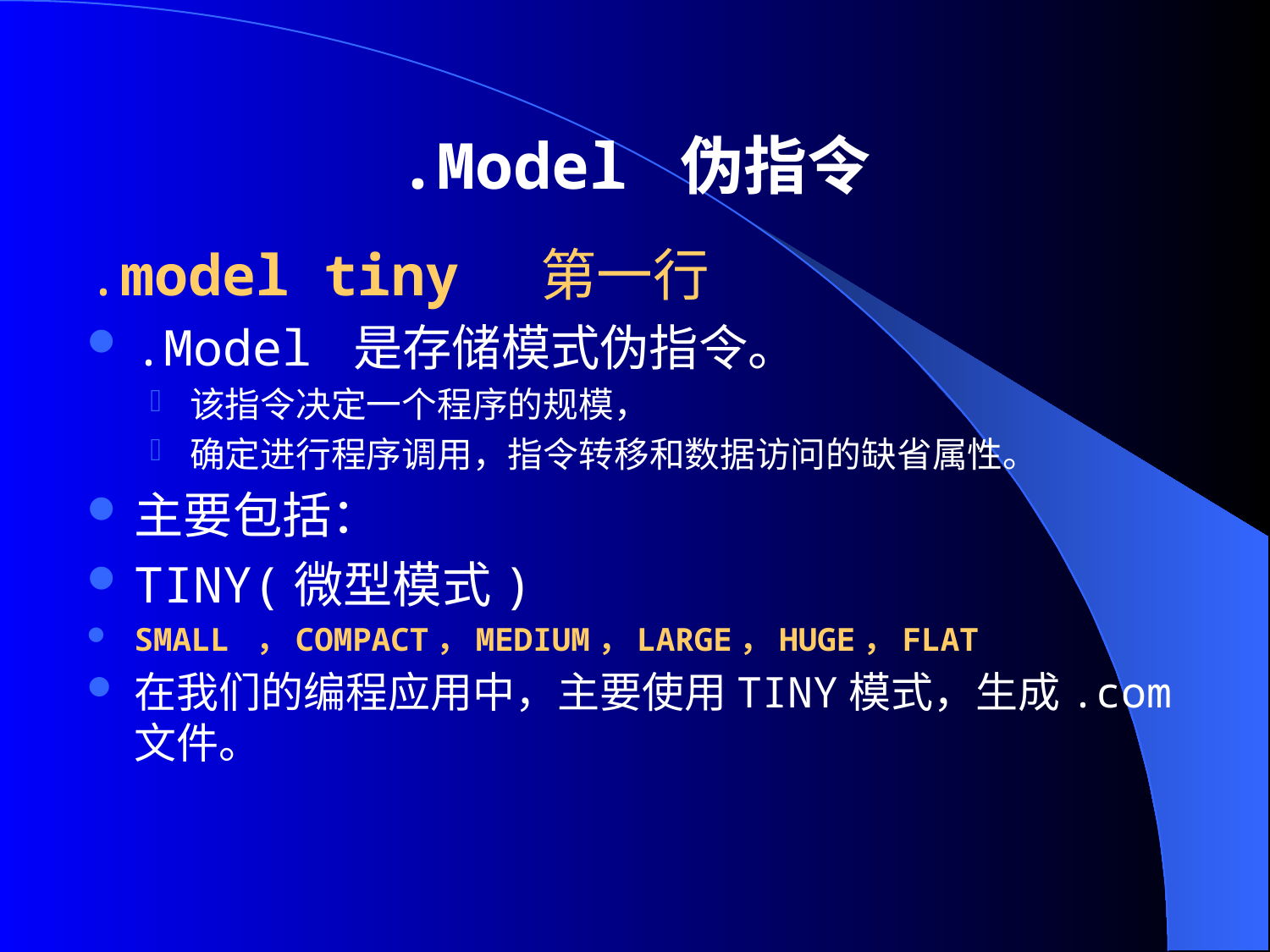

# .Model 伪指令
.model tiny  第一行
.Model 是存储模式伪指令。
该指令决定一个程序的规模，
确定进行程序调用，指令转移和数据访问的缺省属性。
主要包括：
TINY(微型模式)
SMALL ，COMPACT，MEDIUM，LARGE，HUGE，FLAT
在我们的编程应用中，主要使用TINY模式，生成.com文件。